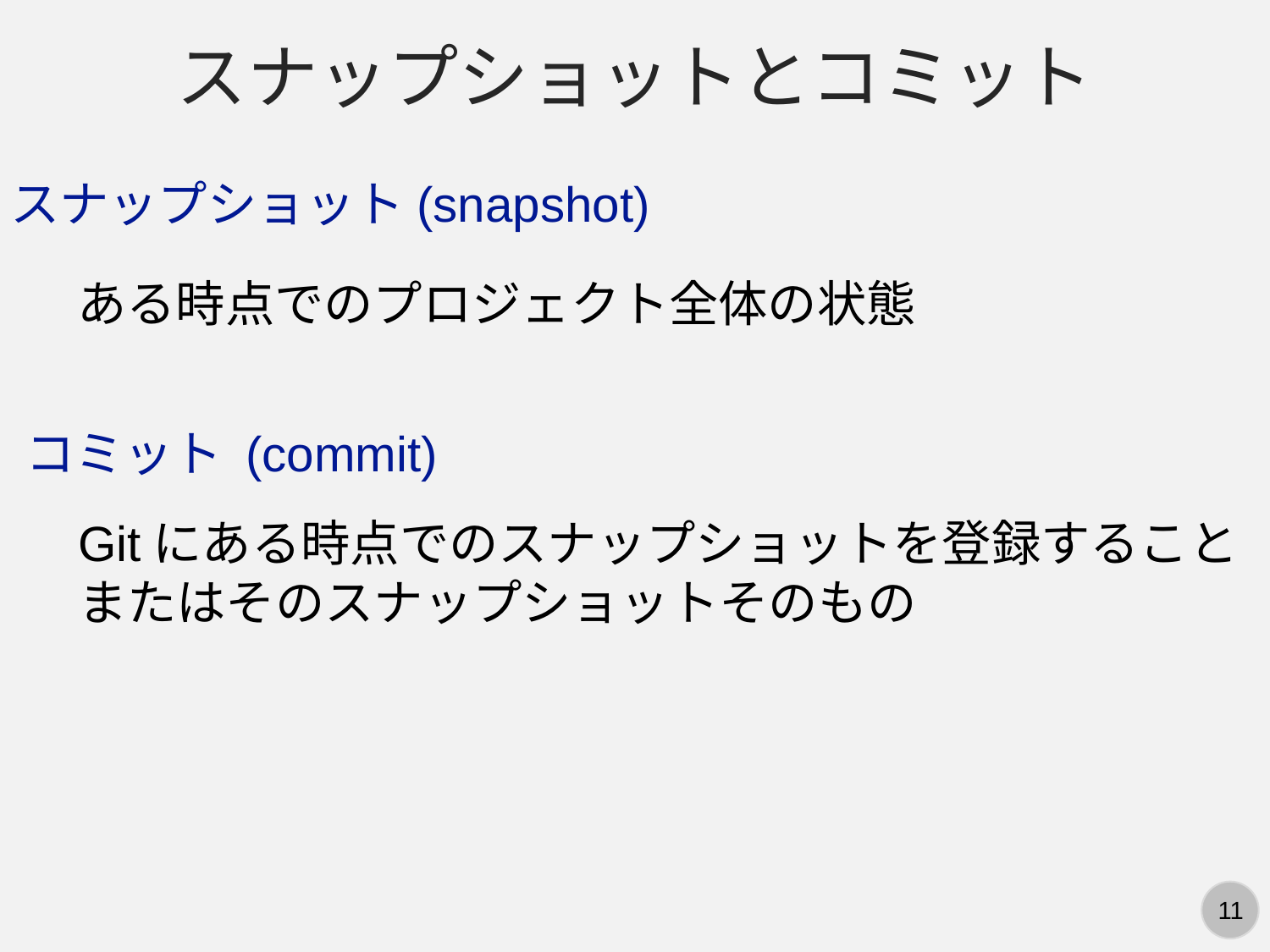

スナップショットとコミット
スナップショット(snapshot)
ある時点でのプロジェクト全体の状態
コミット (commit)
Gitにある時点でのスナップショットを登録すること
またはそのスナップショットそのもの